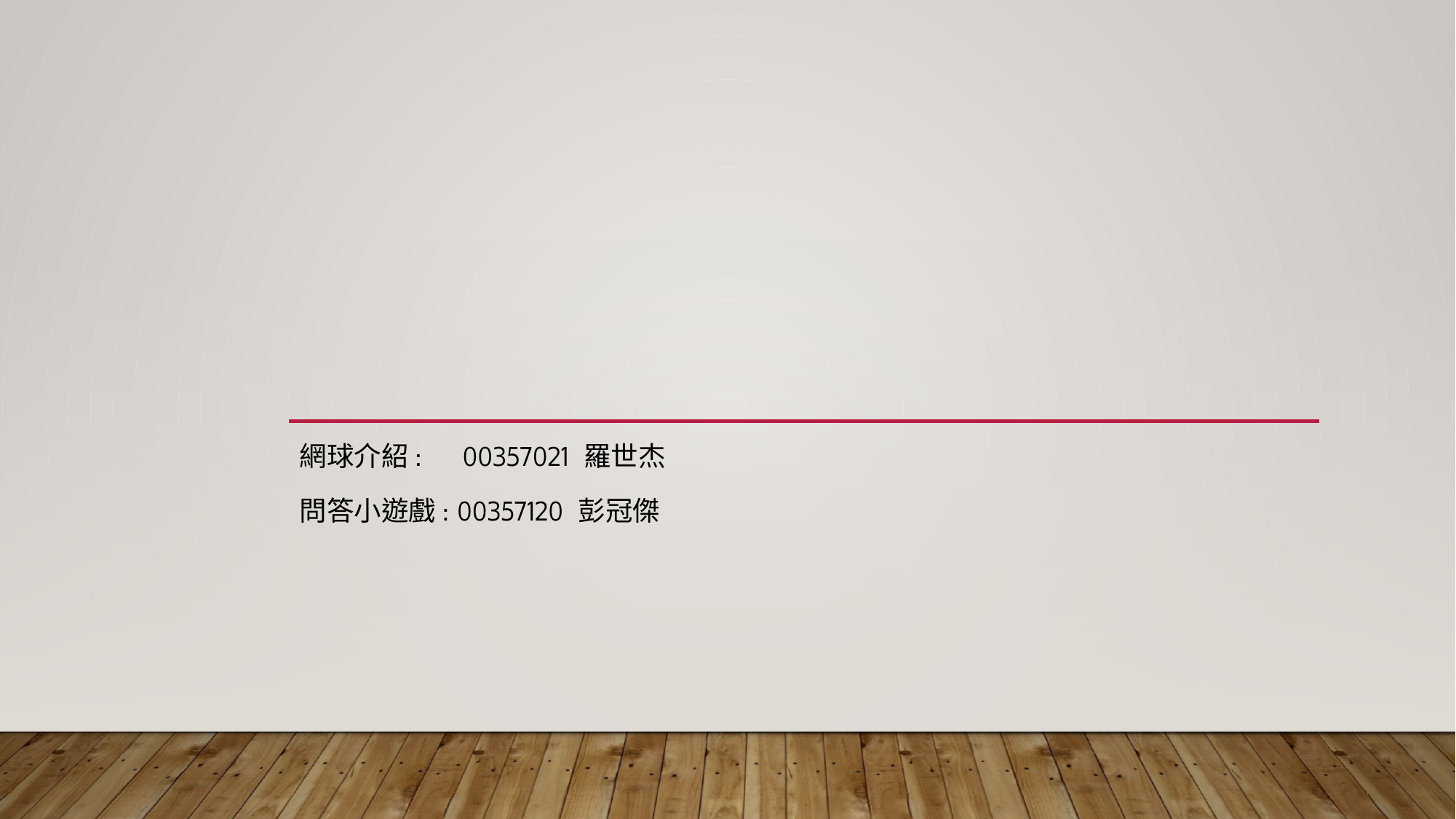

#
網球介紹:     00357021 羅世杰
問答小遊戲: 00357120 彭冠傑